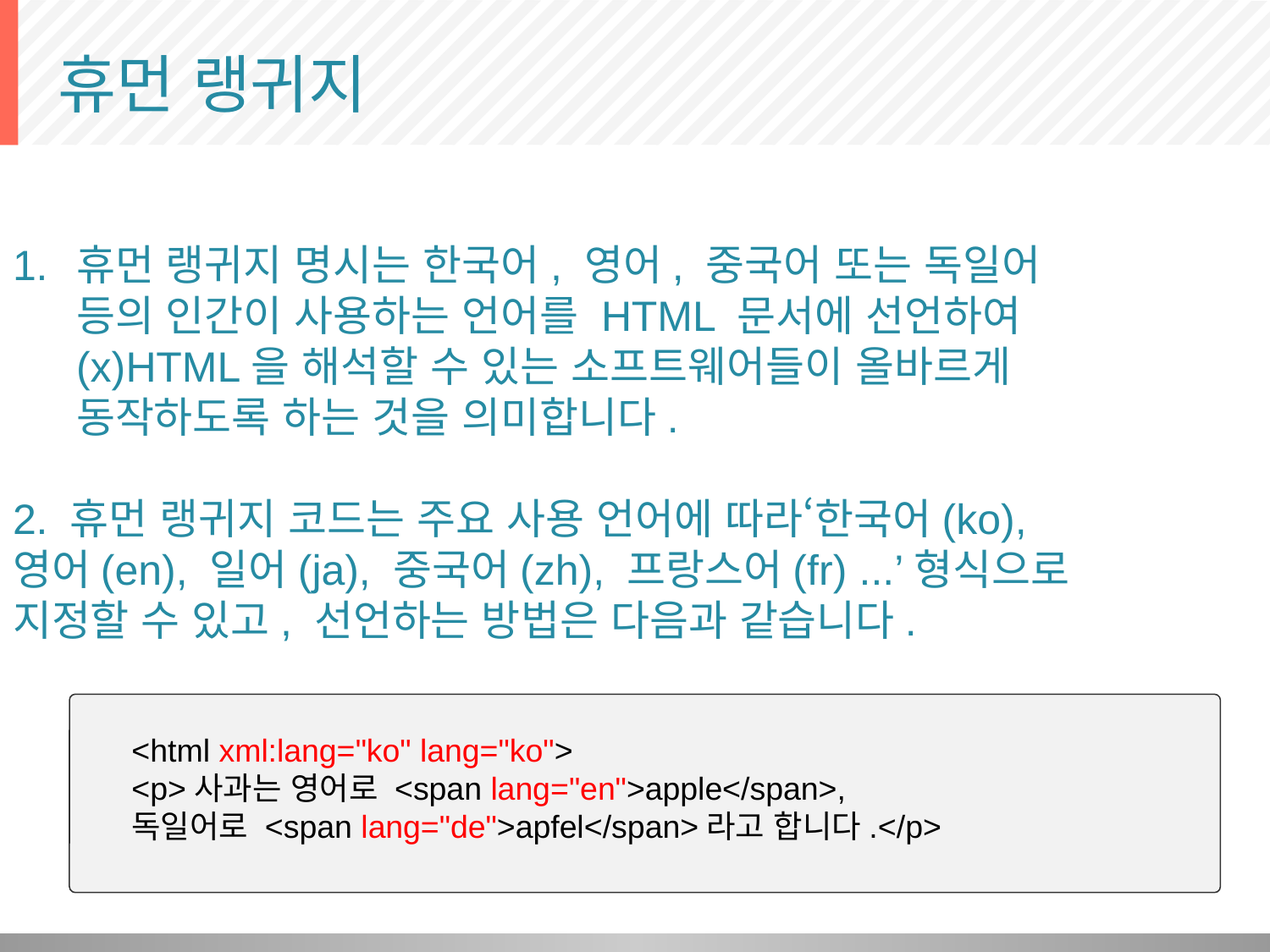

# 휴먼 랭귀지
휴먼 랭귀지 명시는 한국어, 영어, 중국어 또는 독일어 등의 인간이 사용하는 언어를 HTML 문서에 선언하여 (x)HTML을 해석할 수 있는 소프트웨어들이 올바르게 동작하도록 하는 것을 의미합니다.

2. 휴먼 랭귀지 코드는 주요 사용 언어에 따라‘한국어(ko), 영어(en), 일어(ja), 중국어(zh), 프랑스어(fr) ...’형식으로 지정할 수 있고, 선언하는 방법은 다음과 같습니다.

<html xml:lang="ko" lang="ko">
<p>사과는 영어로 <span lang="en">apple</span>,
독일어로 <span lang="de">apfel</span>라고 합니다.</p>